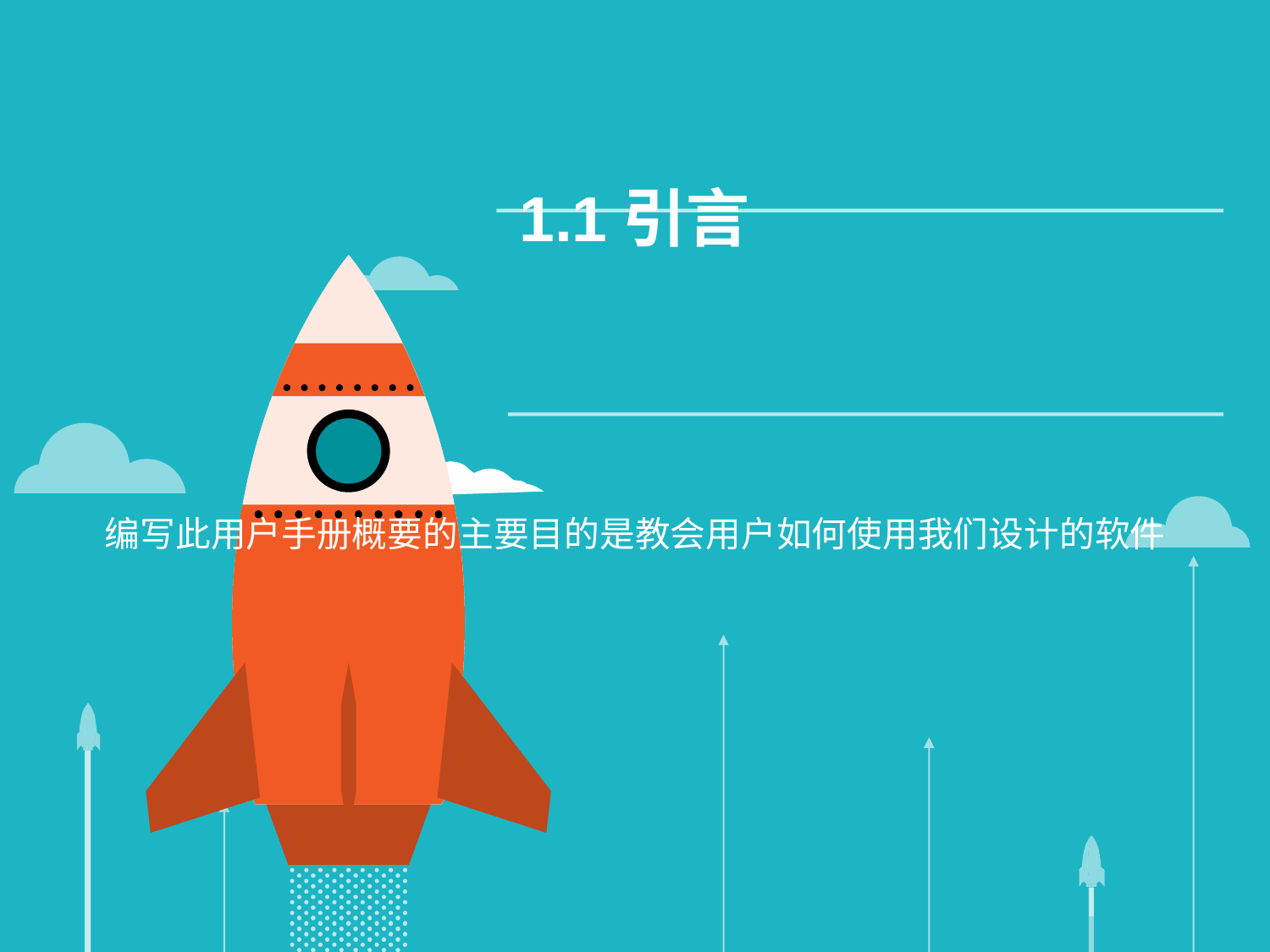

# 1.1引言
编写此用户手册概要的主要目的是教会用户如何使用我们设计的软件